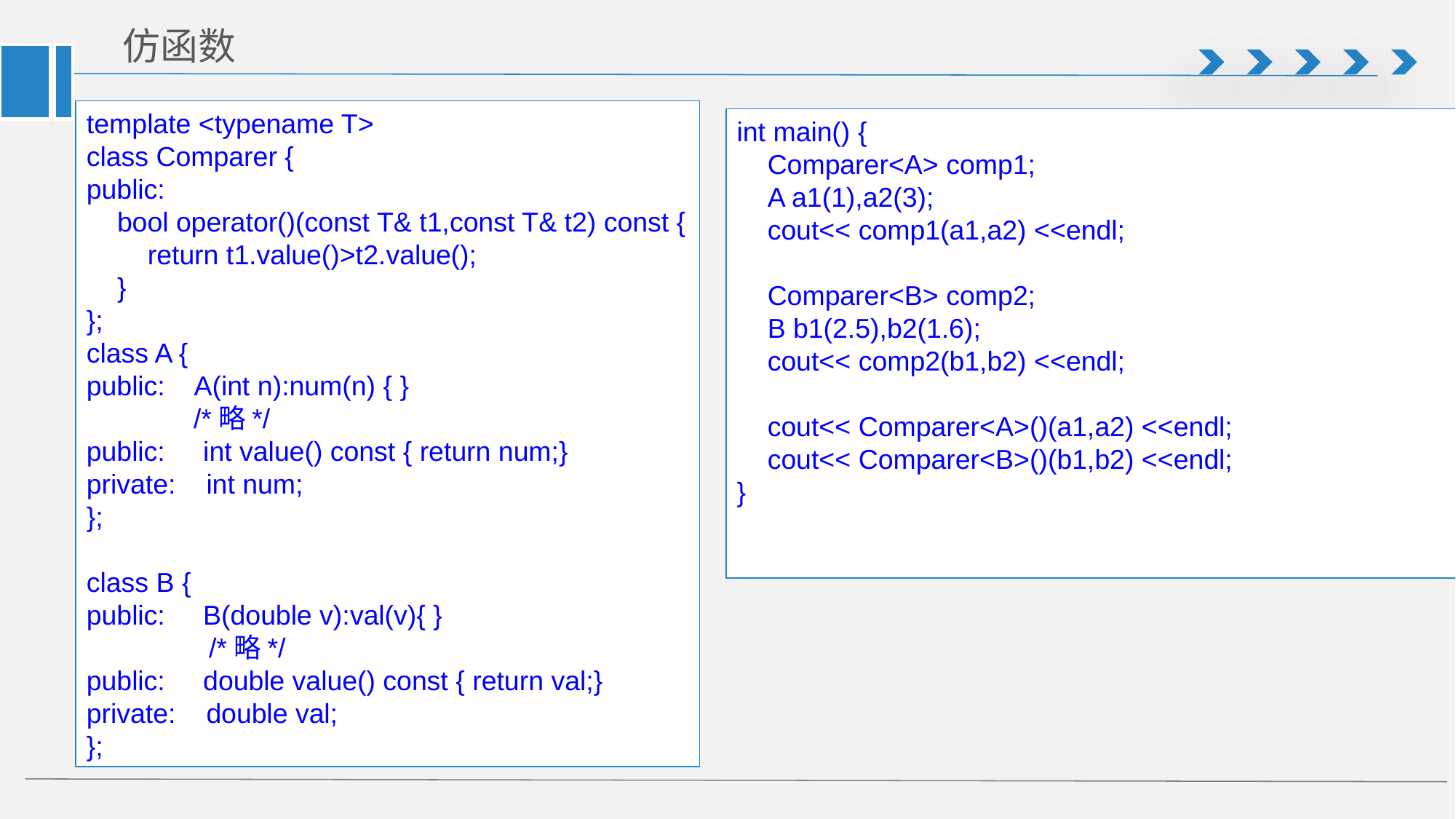

# 仿函数
template <typename T>
class Comparer {
public:
    bool operator()(const T& t1,const T& t2) const {
        return t1.value()>t2.value();
    }
};
class A {
public:    A(int n):num(n) { }
              /*略*/
public:     int value() const { return num;}
private:    int num;
};

class B {
public:     B(double v):val(v){ }
                /*略*/
public:     double value() const { return val;}
private:    double val;
};
int main() {
    Comparer<A> comp1;
    A a1(1),a2(3);
    cout<< comp1(a1,a2) <<endl;

    Comparer<B> comp2;
    B b1(2.5),b2(1.6);
    cout<< comp2(b1,b2) <<endl;

    cout<< Comparer<A>()(a1,a2) <<endl;
    cout<< Comparer<B>()(b1,b2) <<endl;
}